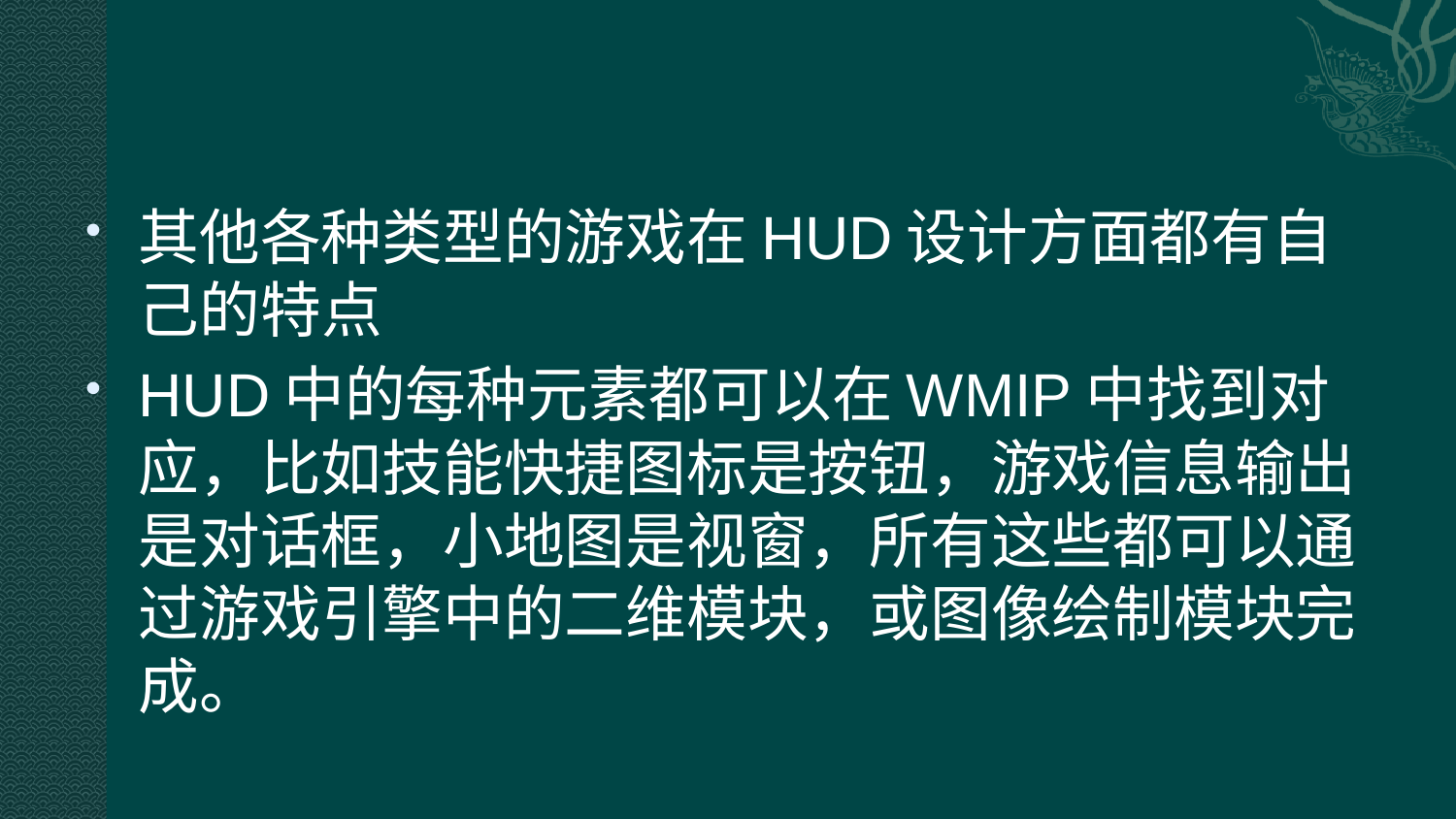

#
其他各种类型的游戏在HUD设计方面都有自己的特点
HUD中的每种元素都可以在WMIP中找到对应，比如技能快捷图标是按钮，游戏信息输出是对话框，小地图是视窗，所有这些都可以通过游戏引擎中的二维模块，或图像绘制模块完成。